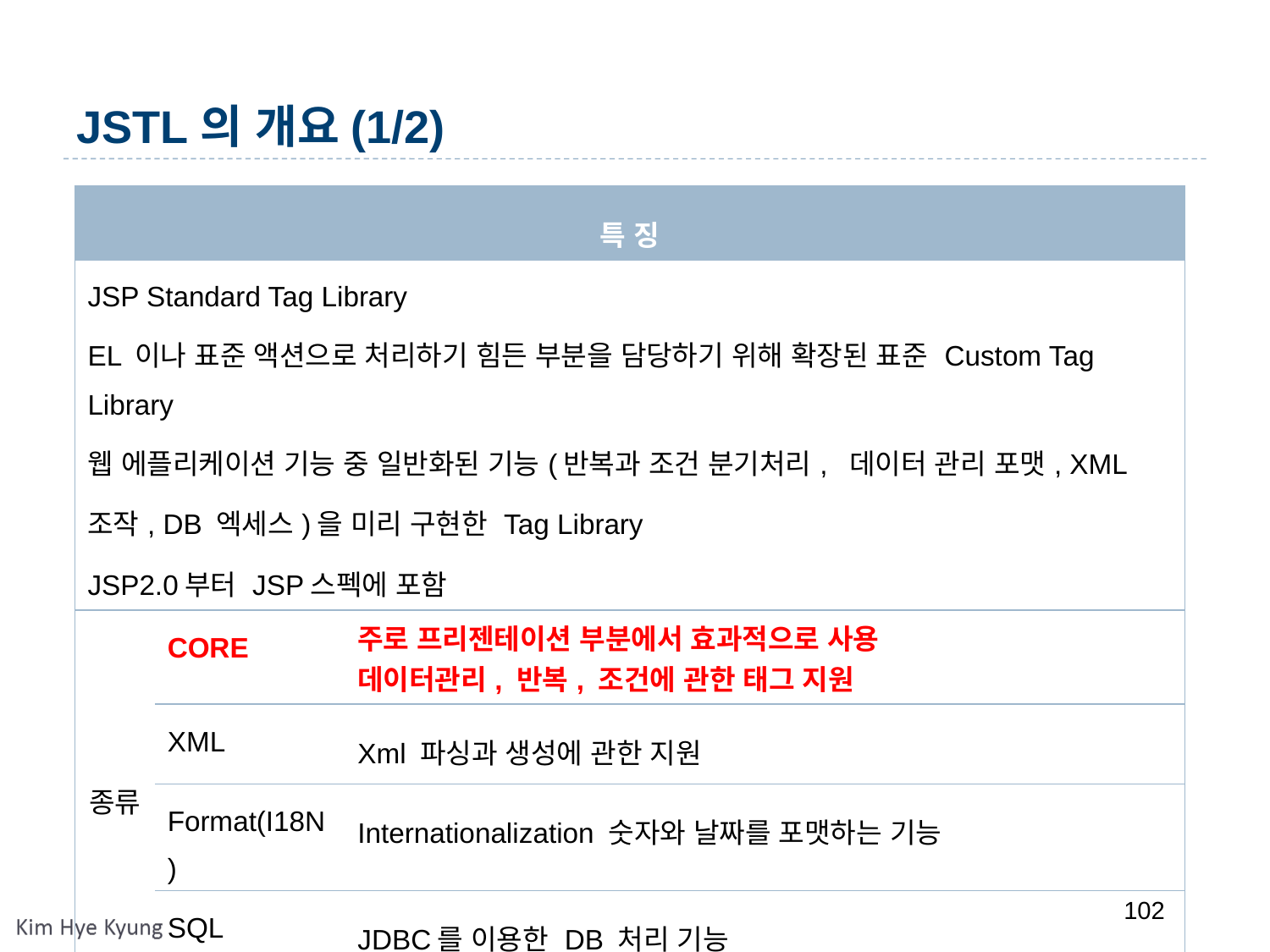

# JSTL의 개요(1/2)
| 특 징 |  |  |
| --- | --- | --- |
| JSP Standard Tag Library EL 이나 표준 액션으로 처리하기 힘든 부분을 담당하기 위해 확장된 표준 Custom Tag Library 웹 에플리케이션 기능 중 일반화된 기능(반복과 조건 분기처리, 데이터 관리 포맷, XML조작, DB 엑세스)을 미리 구현한 Tag Library JSP2.0부터 JSP스펙에 포함 |  |  |
| 종류 | CORE | 주로 프리젠테이션 부분에서 효과적으로 사용 데이터관리, 반복, 조건에 관한 태그 지원 |
|  | XML | Xml 파싱과 생성에 관한 지원 |
|  | Format(I18N) | Internationalization 숫자와 날짜를 포맷하는 기능 |
|  | SQL | JDBC를 이용한 DB 처리 기능 |
102